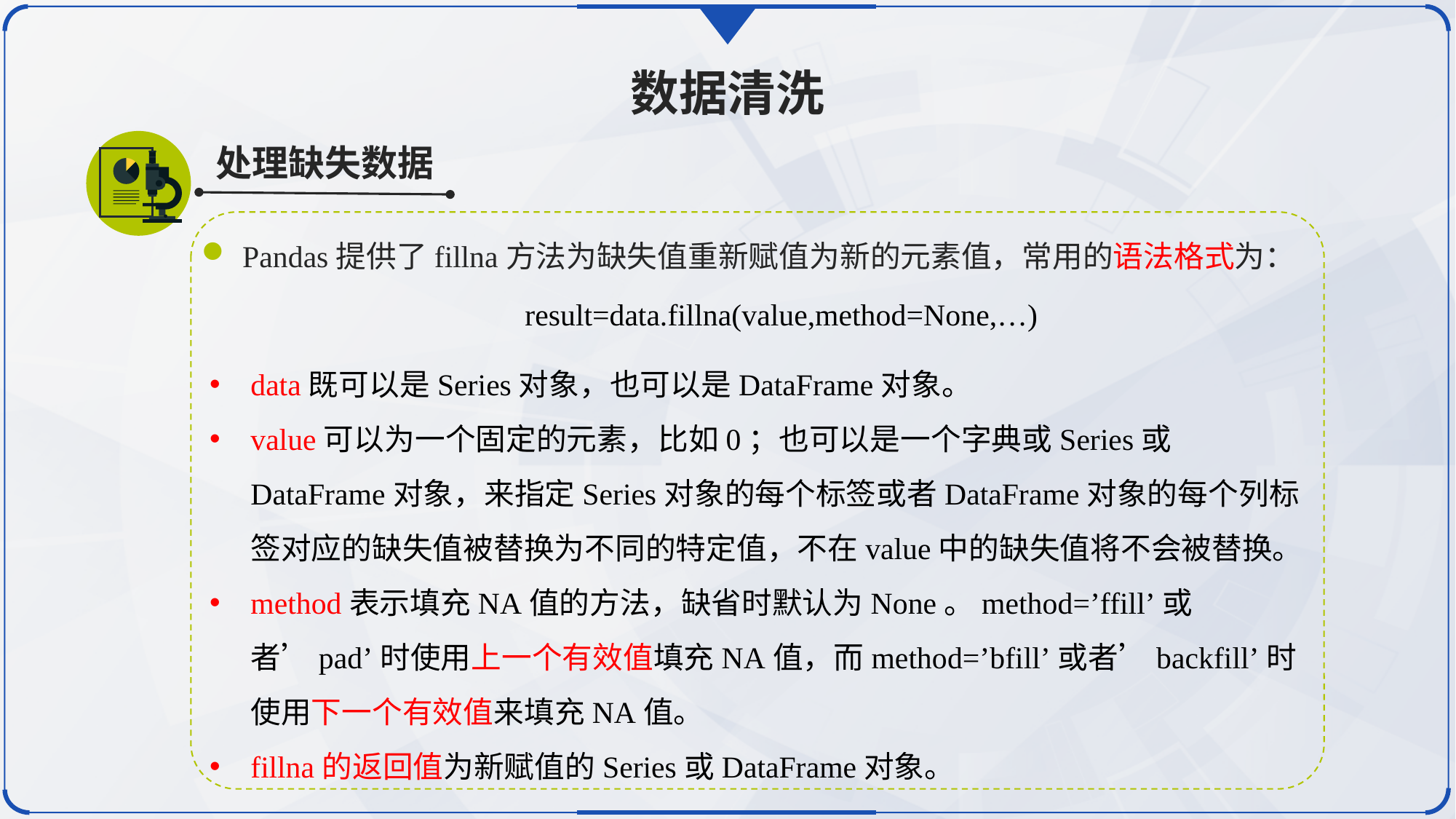

数据清洗

处理缺失数据

Pandas提供了fillna方法为缺失值重新赋值为新的元素值，常用的语法格式为：

result=data.fillna(value,method=None,…)
data既可以是Series对象，也可以是DataFrame对象。
value可以为一个固定的元素，比如0；也可以是一个字典或Series或DataFrame对象，来指定Series对象的每个标签或者DataFrame对象的每个列标签对应的缺失值被替换为不同的特定值，不在value中的缺失值将不会被替换。
method表示填充NA值的方法，缺省时默认为None。method=’ffill’或者’pad’时使用上一个有效值填充NA值，而method=’bfill’或者’backfill’时使用下一个有效值来填充NA值。
fillna的返回值为新赋值的Series或DataFrame对象。